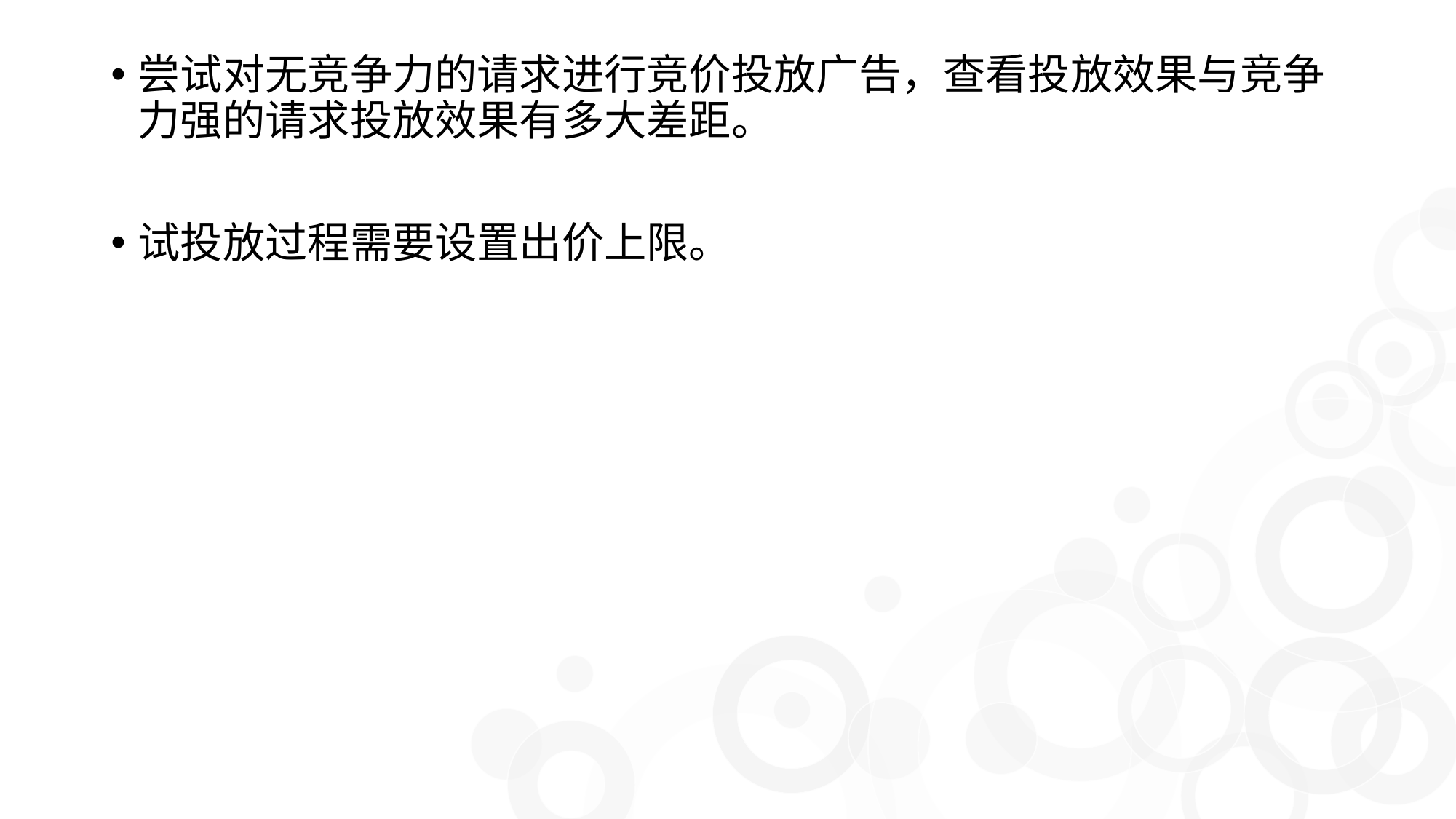

尝试对无竞争力的请求进行竞价投放广告，查看投放效果与竞争力强的请求投放效果有多大差距。

试投放过程需要设置出价上限。